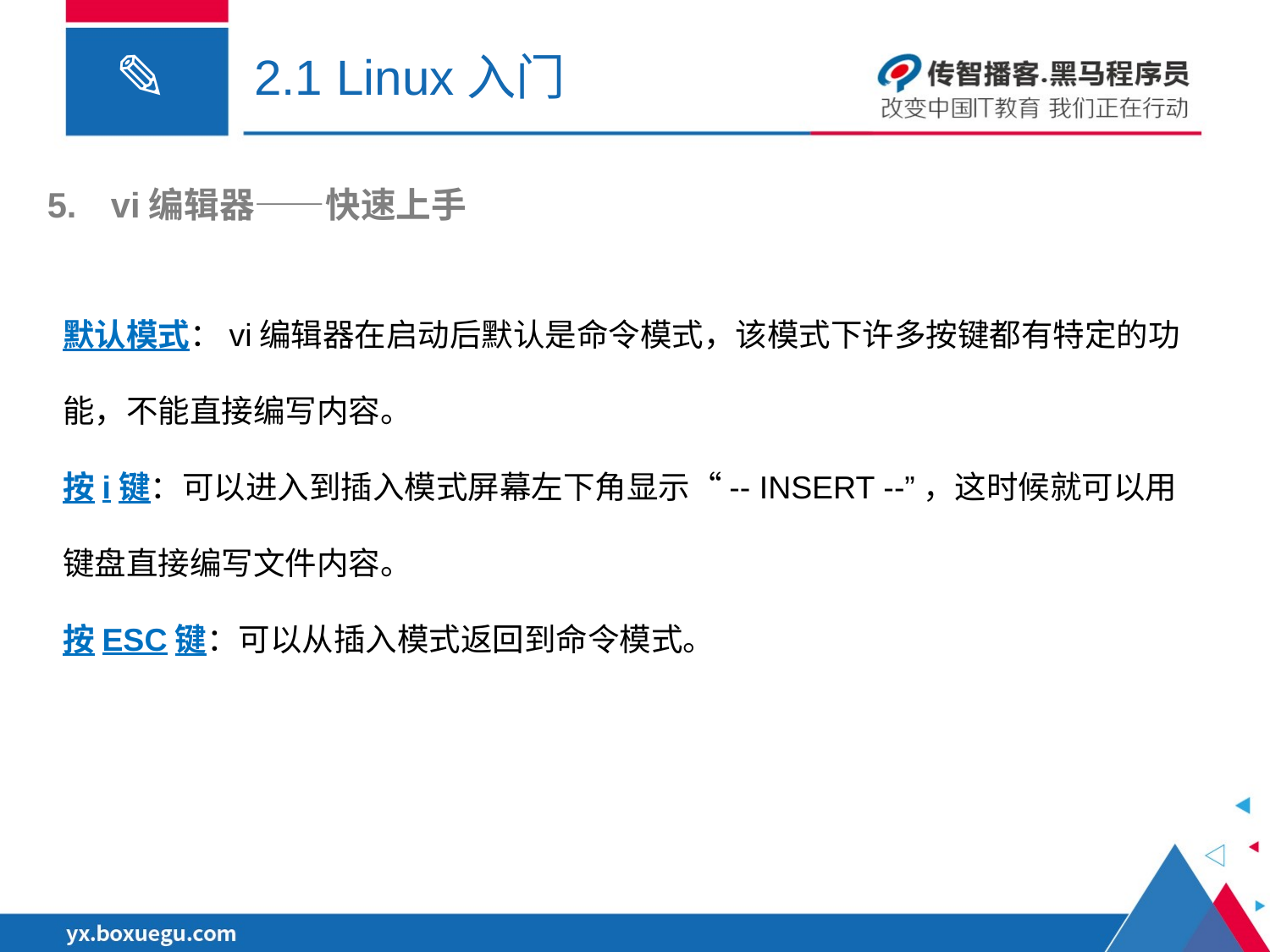

# 2.1 Linux入门
vi编辑器——快速上手
默认模式：vi编辑器在启动后默认是命令模式，该模式下许多按键都有特定的功能，不能直接编写内容。
按i键：可以进入到插入模式屏幕左下角显示“-- INSERT --”，这时候就可以用键盘直接编写文件内容。
按ESC键：可以从插入模式返回到命令模式。